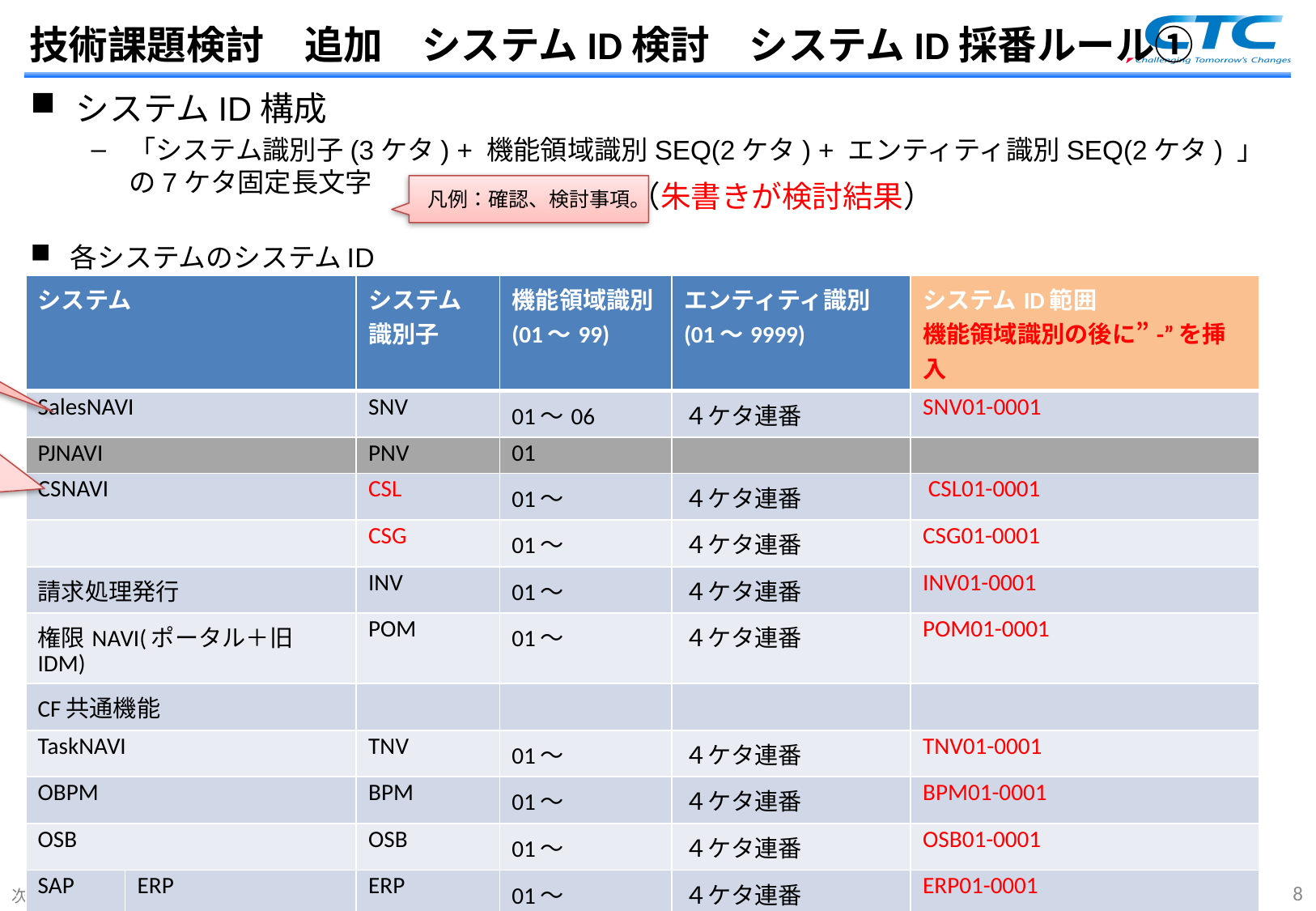

# 技術課題検討　追加　システムID検討　システムID採番ルール①
システムID構成
「システム識別子(3ケタ) + 機能領域識別SEQ(2ケタ) + エンティティ識別SEQ(2ケタ) 」   の7ケタ固定長文字

（朱書きが検討結果）
凡例：確認、検討事項。
既に決まっているようであれば踏襲。要確認
各システムのシステムID
・システム識別子と機能領域識別SEQはAMO検討会議にて決定（下記表参照）
・エンティティ識別SEQは各システムにて決定後、AMOにてシステムIDを全体共有（次スライド参照）
| システム |  | システム 識別子 | 機能領域識別 (01～99) | エンティティ識別 (01～9999) | システムID範囲 機能領域識別の後に”-”を挿入 |
| --- | --- | --- | --- | --- | --- |
| SalesNAVI |  | SNV | 01～06 | ４ケタ連番 | SNV01-0001 |
| PJNAVI |  | PNV | 01 |  |  |
| CSNAVI |  | CSL | 01～ | ４ケタ連番 | CSL01-0001 |
|  |  | CSG | 01～ | ４ケタ連番 | CSG01-0001 |
| 請求処理発行 |  | INV | 01～ | ４ケタ連番 | INV01-0001 |
| 権限NAVI(ポータル＋旧IDM) |  | POM | 01～ | ４ケタ連番 | POM01-0001 |
| CF共通機能 |  |  |  |  |  |
| TaskNAVI |  | TNV | 01～ | ４ケタ連番 | TNV01-0001 |
| OBPM |  | BPM | 01～ | ４ケタ連番 | BPM01-0001 |
| OSB |  | OSB | 01～ | ４ケタ連番 | OSB01-0001 |
| SAP | ERP | ERP | 01～ | ４ケタ連番 | ERP01-0001 |
|  | BW | BWH | 01～ | ４ケタ連番 | BWH01-0001 |
|  | BPC | BPC | 01～ | ４ケタ連番 | BPC01-0001 |
|  | BO | BOJ | 01～ | ４ケタ連番 | BOJ01-0001 |
一旦決定。
※保守T、分けるかどうか持ち帰り検討。
⇒(11/18) 分ける
8